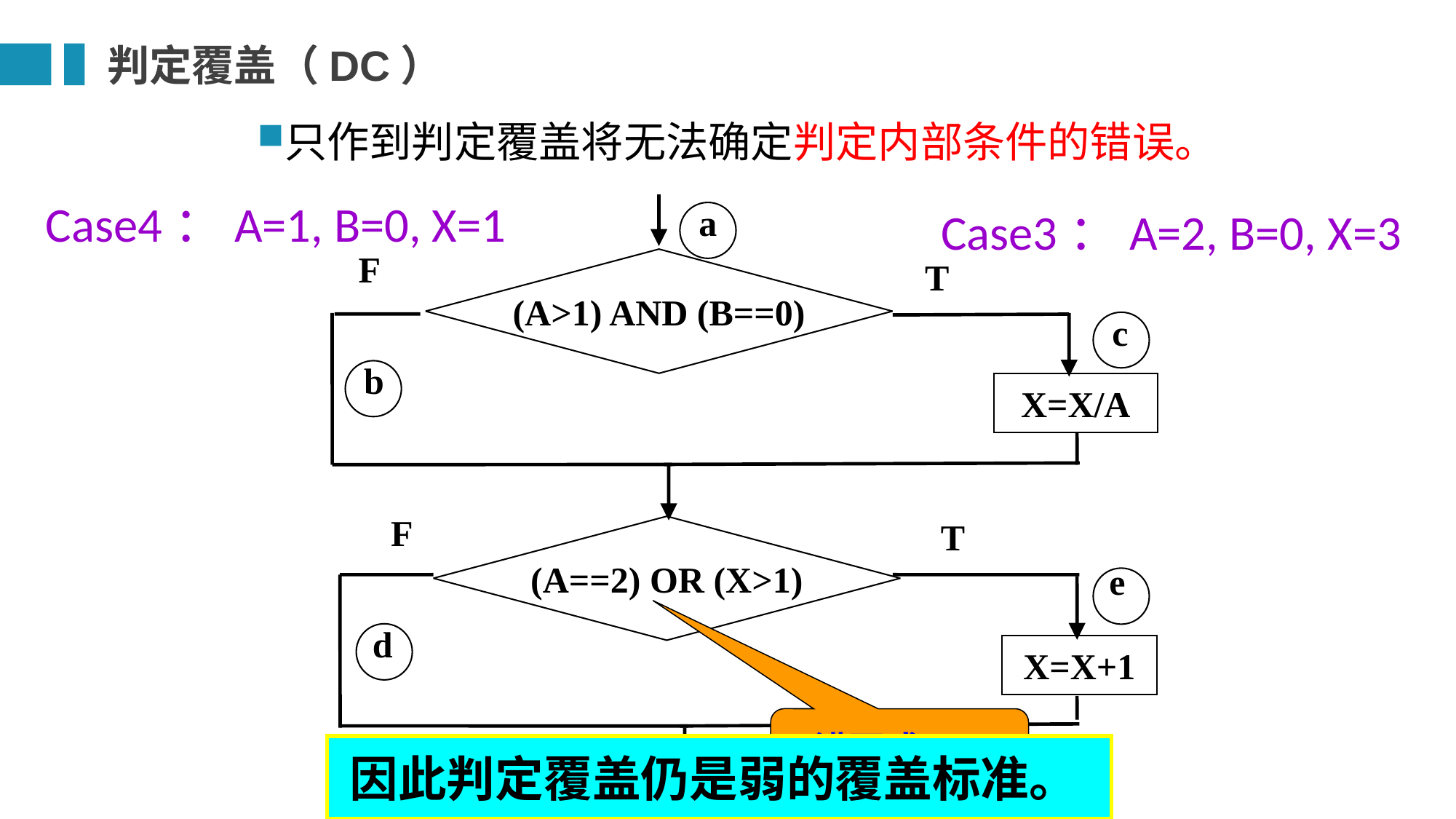

判定覆盖（DC）

# 只作到判定覆盖将无法确定判定内部条件的错误。
Case4：A=1, B=0, X=1
Case3：A=2, B=0, X=3

a

F
(A>1) AND (B==0)
T
c

b

X=X/A

F
T
(A==2) OR (X>1)
e

d

X=X+1

错写成X<1

 因此判定覆盖仍是弱的覆盖标准。
59